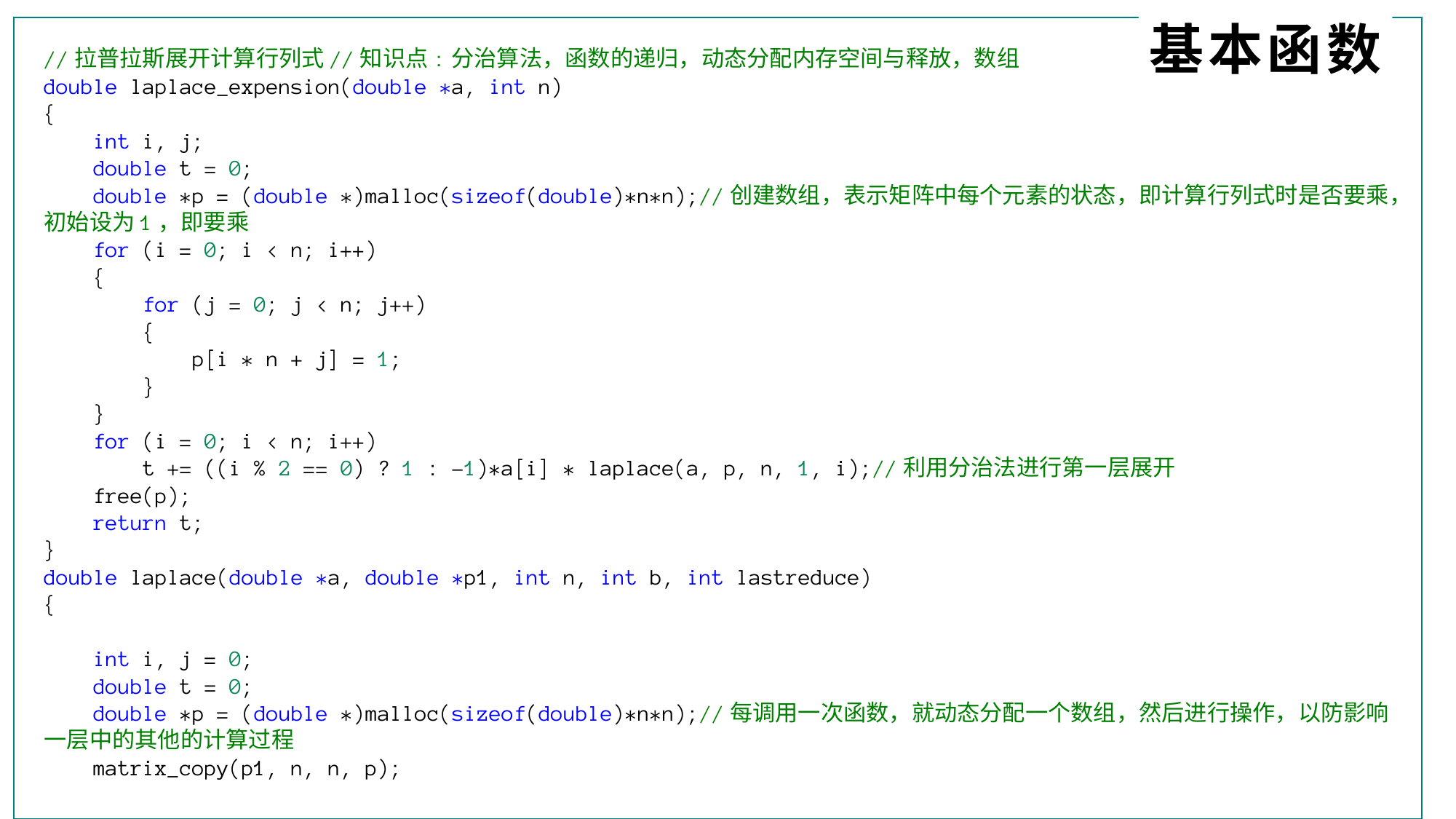

基本函数

//拉普拉斯展开计算行列式//知识点:分治算法，函数的递归，动态分配内存空间与释放，数组
double laplace_expension(double *a, int n)
{
    int i, j;
    double t = 0;
    double *p = (double *)malloc(sizeof(double)*n*n);//创建数组，表示矩阵中每个元素的状态，即计算行列式时是否要乘，初始设为1，即要乘
    for (i = 0; i < n; i++)
    {
        for (j = 0; j < n; j++)
        {
            p[i * n + j] = 1;
        }
    }
    for (i = 0; i < n; i++)
        t += ((i % 2 == 0) ? 1 : -1)*a[i] * laplace(a, p, n, 1, i);//利用分治法进行第一层展开
    free(p);
    return t;
}
double laplace(double *a, double *p1, int n, int b, int lastreduce)
{
    int i, j = 0;
    double t = 0;
    double *p = (double *)malloc(sizeof(double)*n*n);//每调用一次函数，就动态分配一个数组，然后进行操作，以防影响一层中的其他的计算过程
    matrix_copy(p1, n, n, p);

01